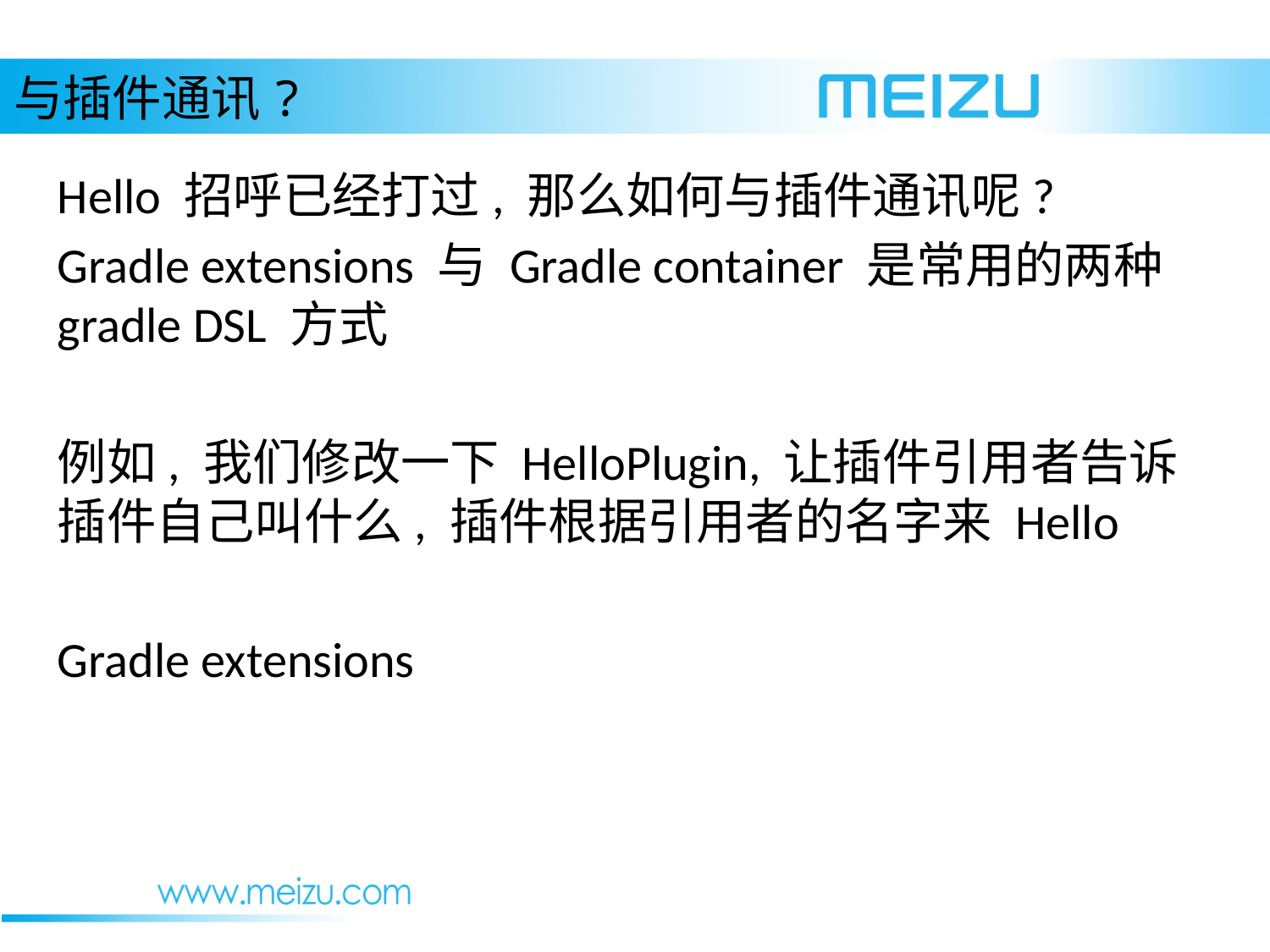

与插件通讯?
Hello 招呼已经打过, 那么如何与插件通讯呢?
Gradle extensions 与 Gradle container 是常用的两种 gradle DSL 方式

例如, 我们修改一下 HelloPlugin, 让插件引用者告诉插件自己叫什么, 插件根据引用者的名字来 Hello

Gradle extensions